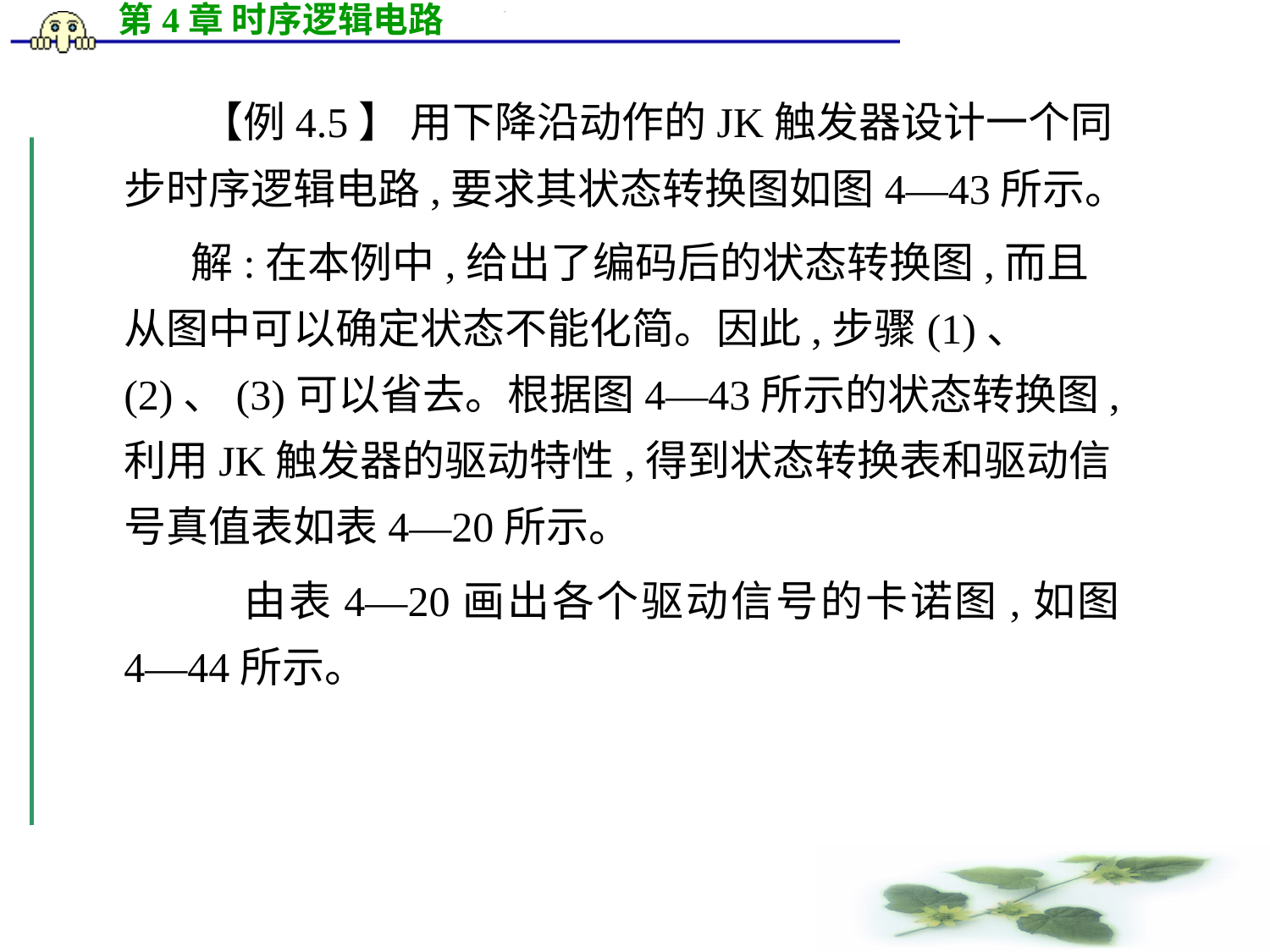

【例4.5】 用下降沿动作的JK触发器设计一个同步时序逻辑电路,要求其状态转换图如图4―43所示。
           解:在本例中,给出了编码后的状态转换图,而且从图中可以确定状态不能化简。因此,步骤(1)、(2)、(3)可以省去。根据图4―43所示的状态转换图,利用JK触发器的驱动特性,得到状态转换表和驱动信号真值表如表4―20所示。
             由表4―20画出各个驱动信号的卡诺图,如图4―44所示。